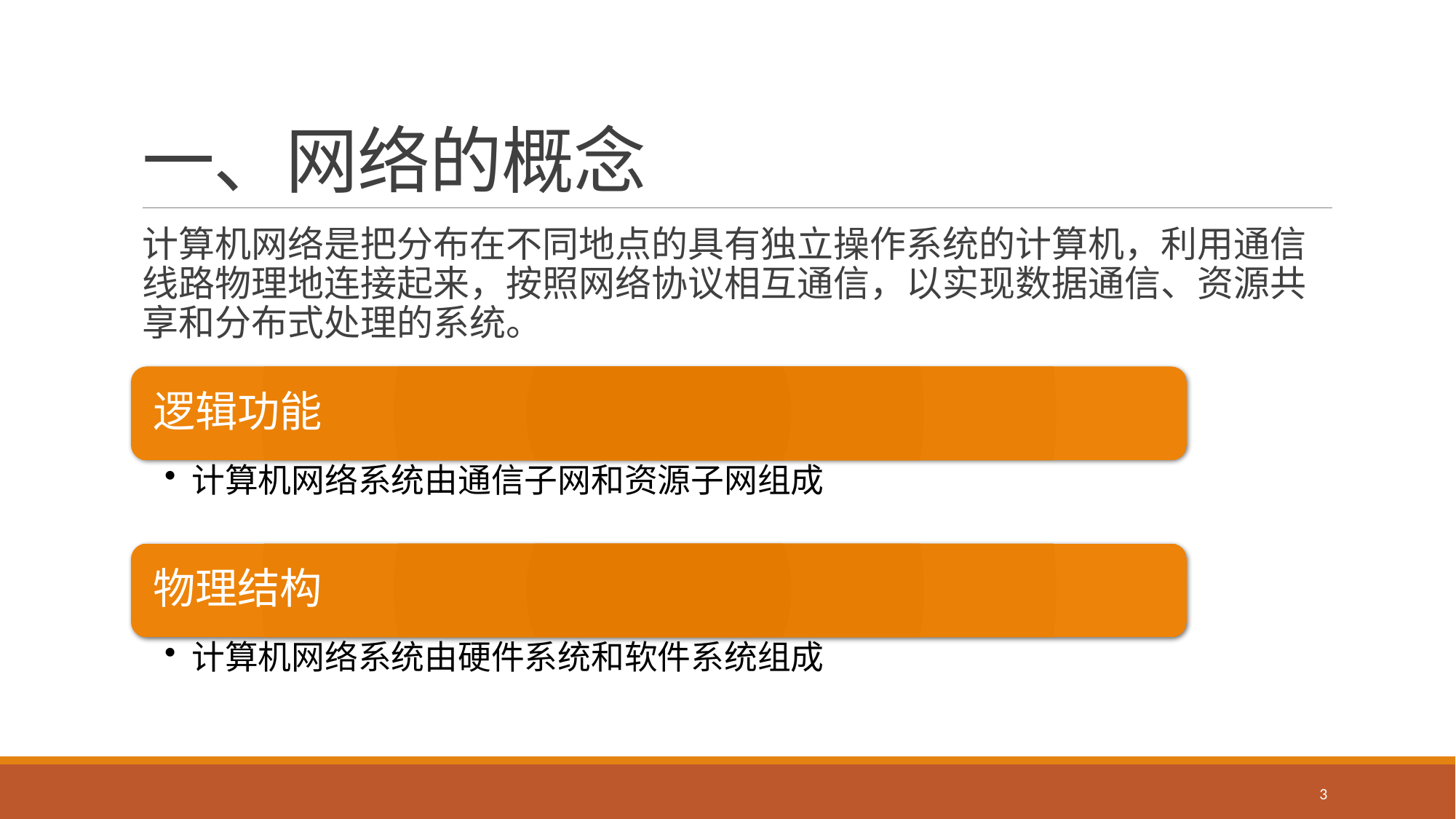

# 一、网络的概念
计算机网络是把分布在不同地点的具有独立操作系统的计算机，利用通信线路物理地连接起来，按照网络协议相互通信，以实现数据通信、资源共享和分布式处理的系统。
逻辑功能
计算机网络系统由通信子网和资源子网组成
物理结构
计算机网络系统由硬件系统和软件系统组成
3